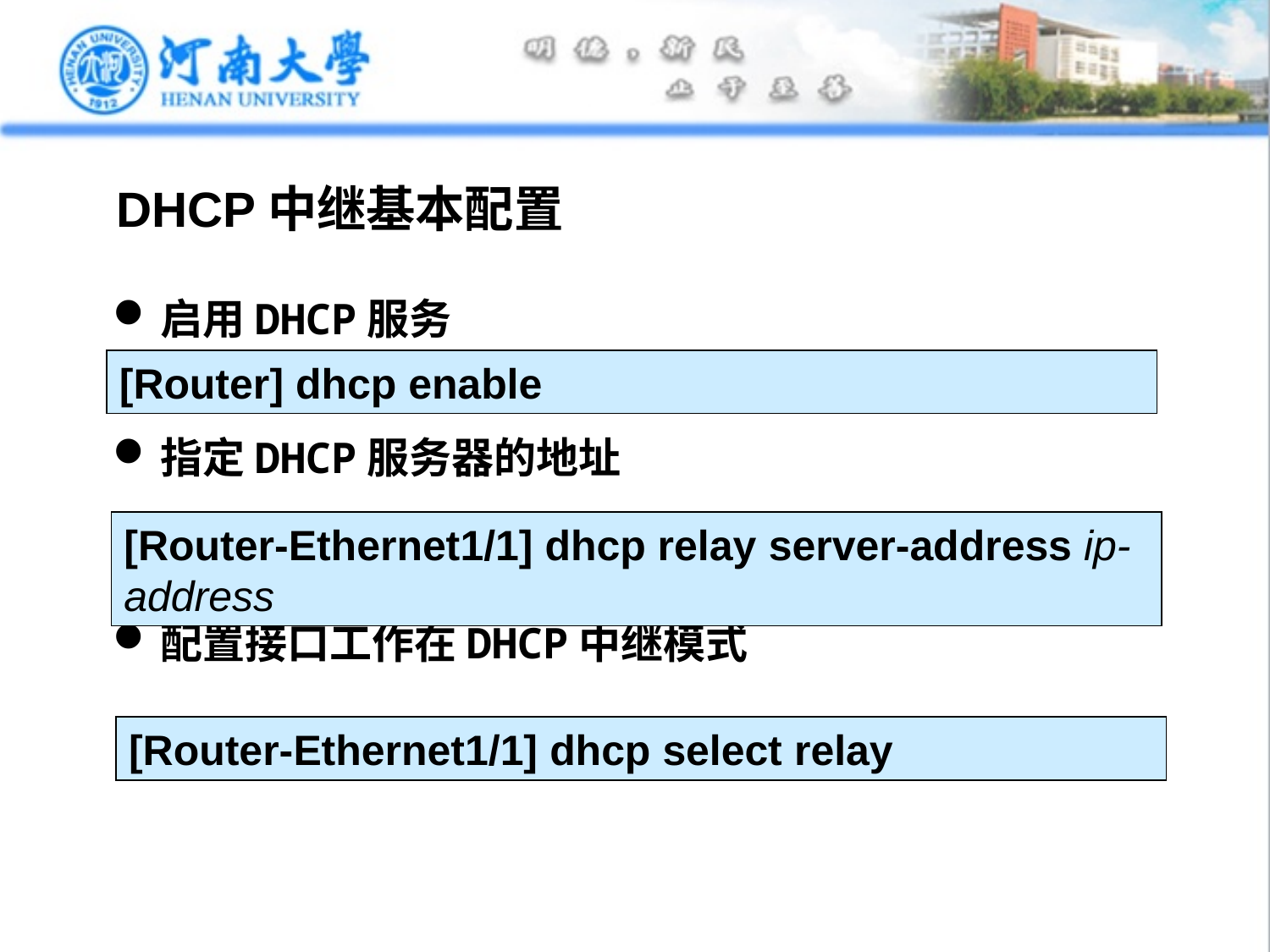

# DHCP中继基本配置
启用DHCP服务

指定DHCP服务器的地址

配置接口工作在DHCP中继模式
[Router] dhcp enable
[Router-Ethernet1/1] dhcp relay server-address ip-address
[Router-Ethernet1/1] dhcp select relay